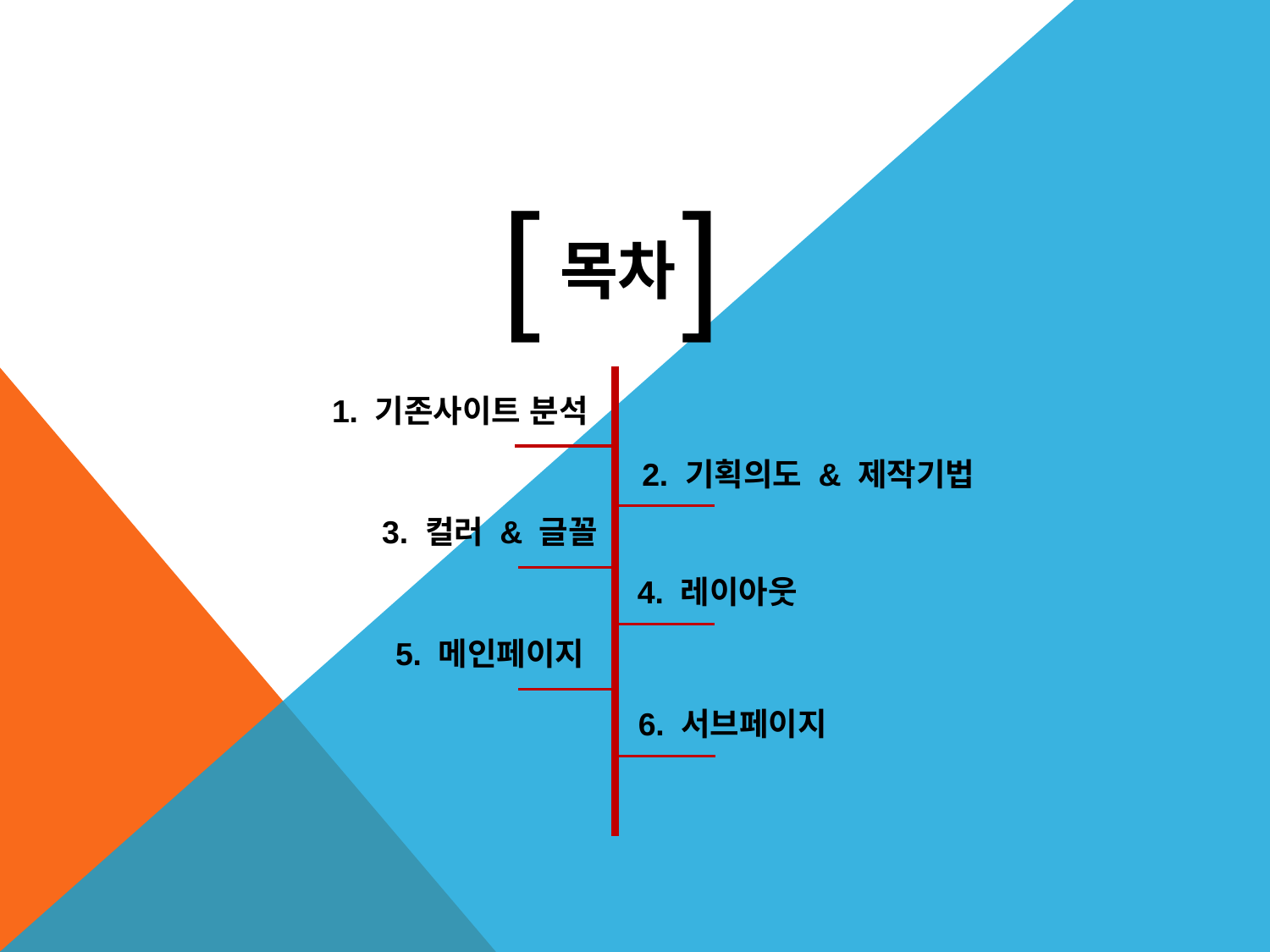

[    ]
목차
1. 기존사이트 분석
2. 기획의도 & 제작기법
3. 컬러 & 글꼴
4. 레이아웃
5. 메인페이지
6. 서브페이지